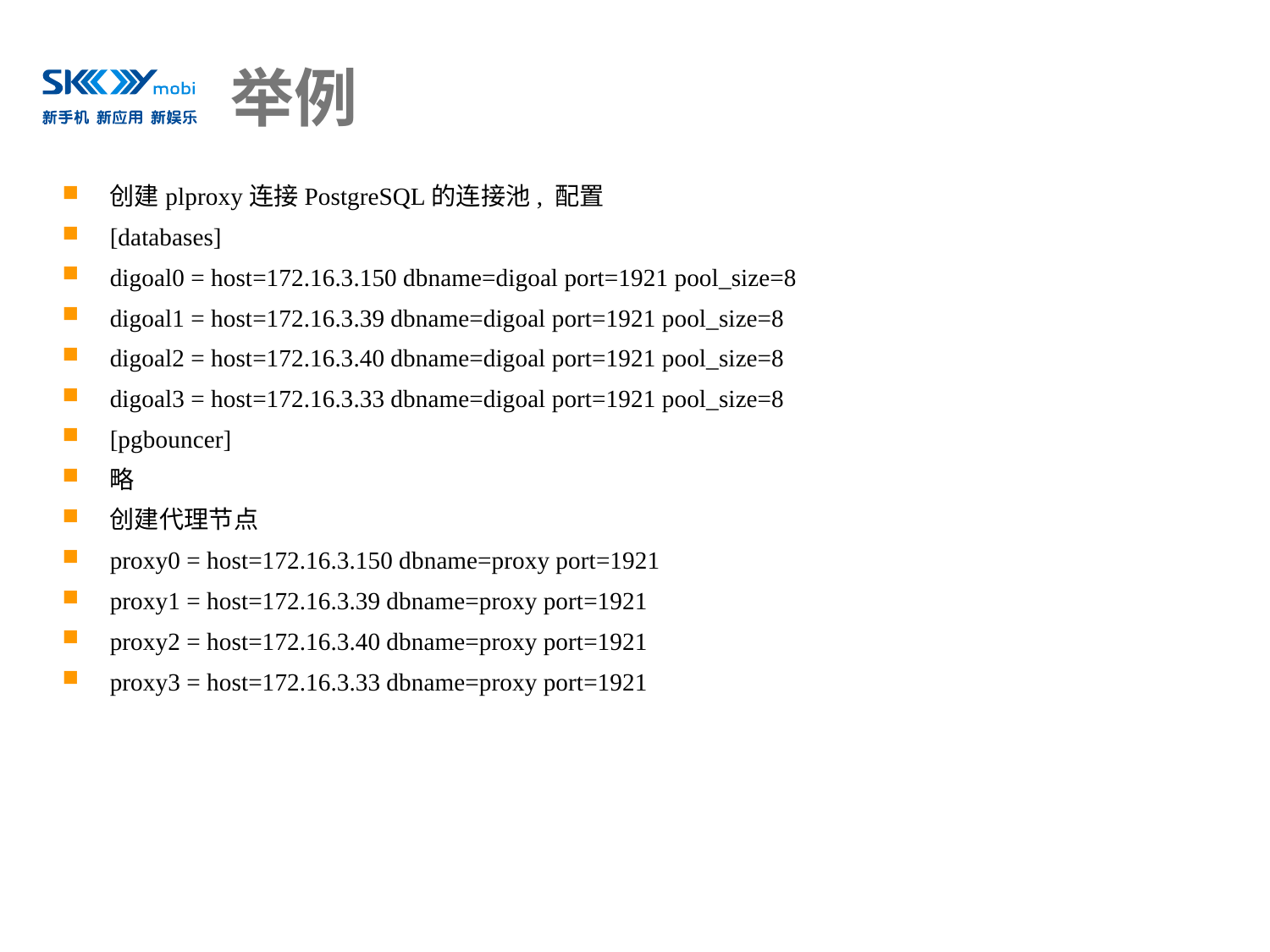

# 举例
创建plproxy连接PostgreSQL的连接池, 配置
[databases]
digoal0 = host=172.16.3.150 dbname=digoal port=1921 pool_size=8
digoal1 = host=172.16.3.39 dbname=digoal port=1921 pool_size=8
digoal2 = host=172.16.3.40 dbname=digoal port=1921 pool_size=8
digoal3 = host=172.16.3.33 dbname=digoal port=1921 pool_size=8
[pgbouncer]
略
创建代理节点
proxy0 = host=172.16.3.150 dbname=proxy port=1921
proxy1 = host=172.16.3.39 dbname=proxy port=1921
proxy2 = host=172.16.3.40 dbname=proxy port=1921
proxy3 = host=172.16.3.33 dbname=proxy port=1921